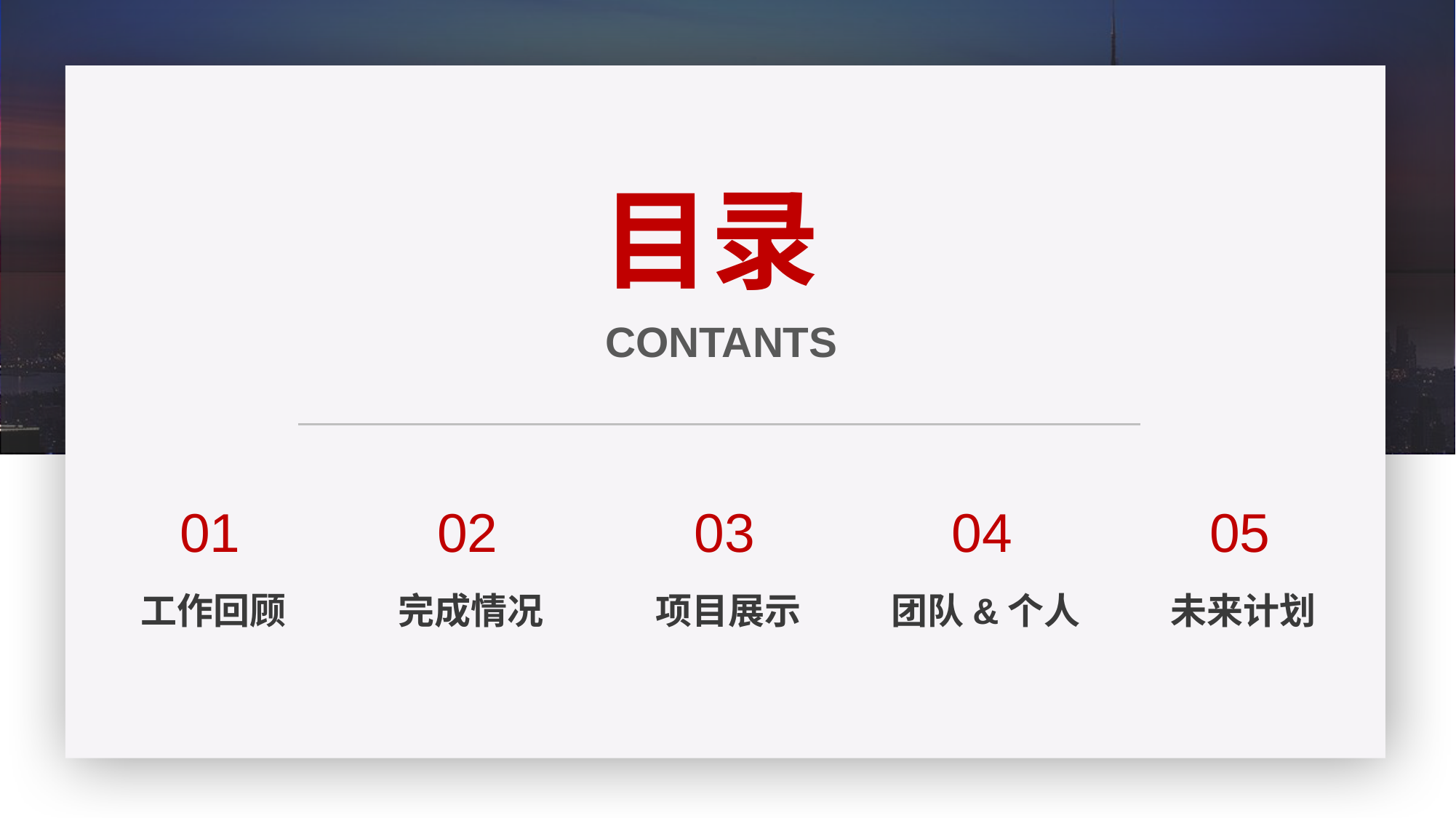

目录
CONTANTS
01
工作回顾

02
完成情况

03
项目展示

04
团队&个人
05
未来计划

延迟